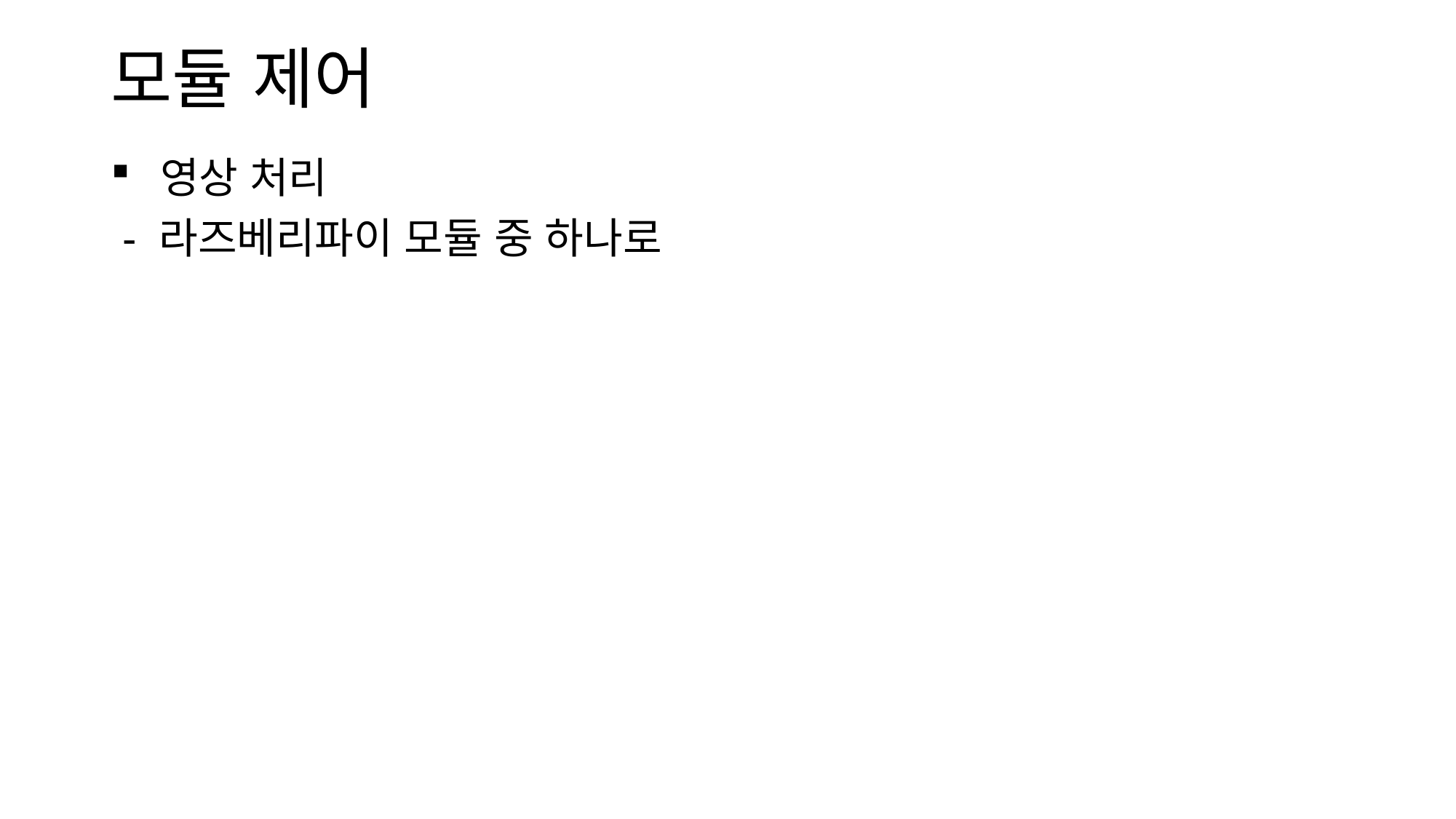

# 모듈 제어
 영상 처리
 - 라즈베리파이 모듈 중 하나로